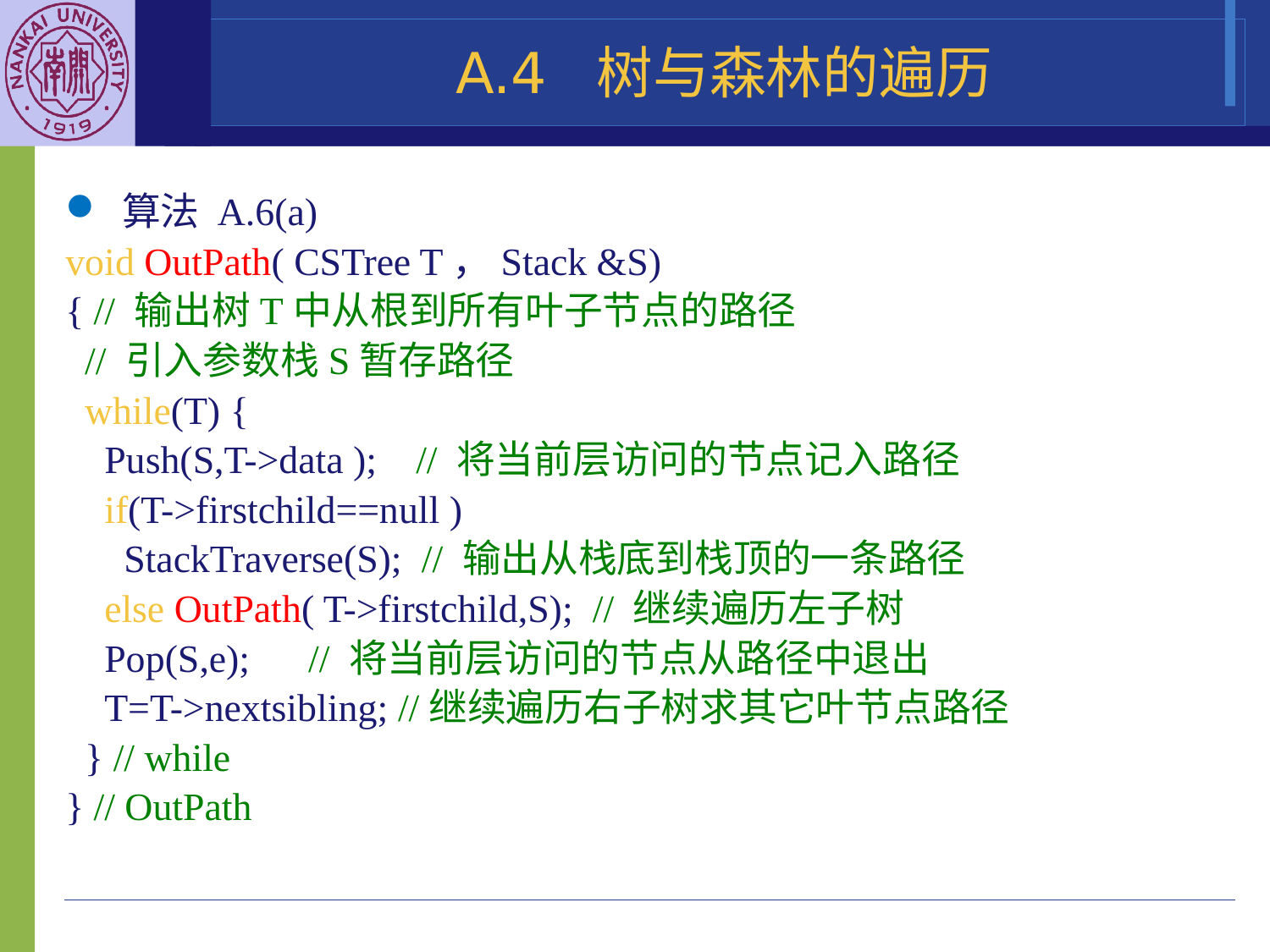

A.4  树与森林的遍历
 算法 A.6(a)
void OutPath( CSTree T，Stack &S)
{ // 输出树T中从根到所有叶子节点的路径
  // 引入参数栈S暂存路径
  while(T) {
    Push(S,T->data );    // 将当前层访问的节点记入路径
    if(T->firstchild==null )
      StackTraverse(S);  // 输出从栈底到栈顶的一条路径
    else OutPath( T->firstchild,S);  // 继续遍历左子树
    Pop(S,e);      // 将当前层访问的节点从路径中退出
    T=T->nextsibling; //继续遍历右子树求其它叶节点路径
  } // while
} // OutPath
77